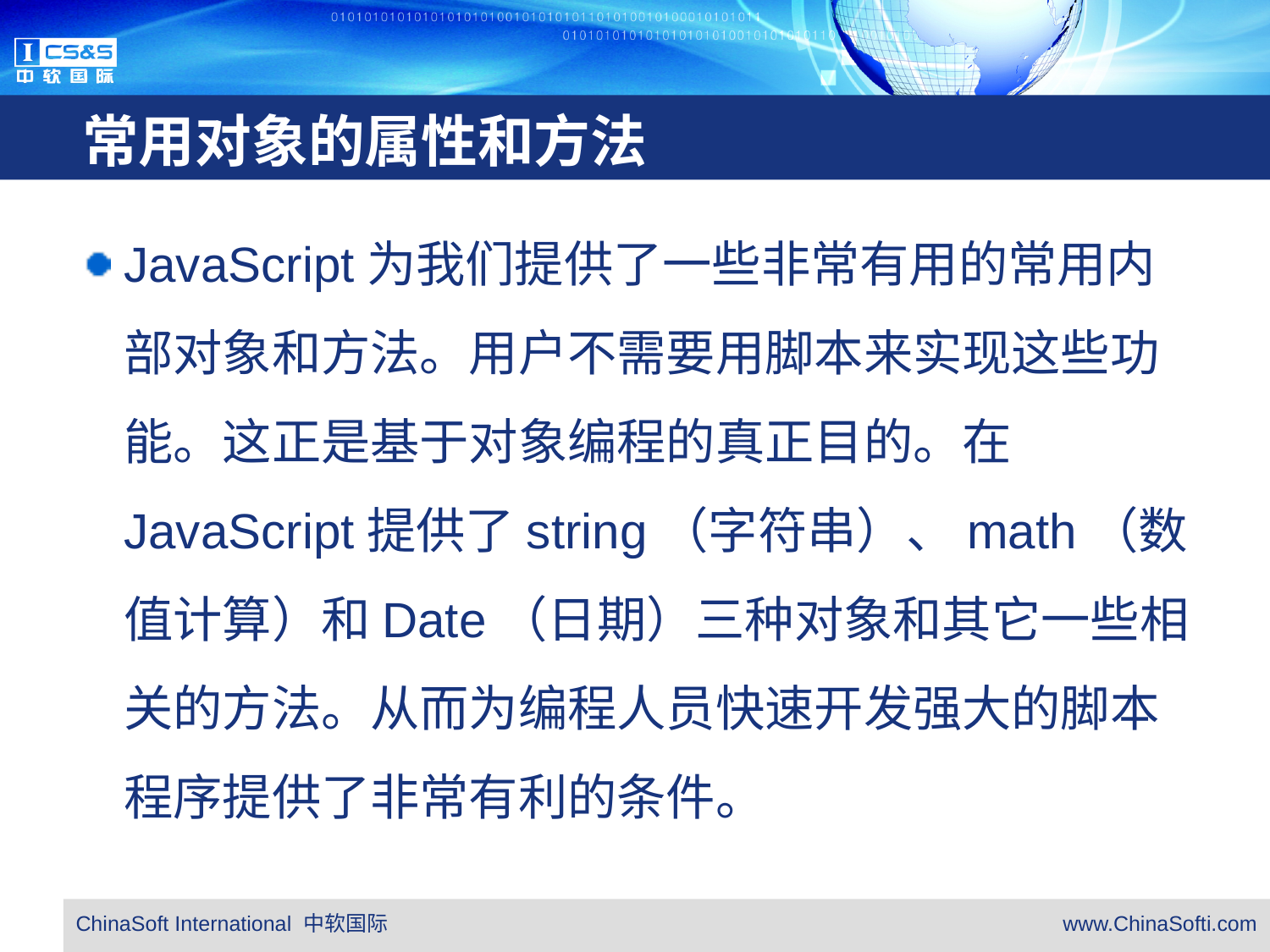

# 常用对象的属性和方法
JavaScript为我们提供了一些非常有用的常用内部对象和方法。用户不需要用脚本来实现这些功能。这正是基于对象编程的真正目的。在JavaScript提供了string（字符串）、math（数值计算）和Date（日期）三种对象和其它一些相关的方法。从而为编程人员快速开发强大的脚本程序提供了非常有利的条件。